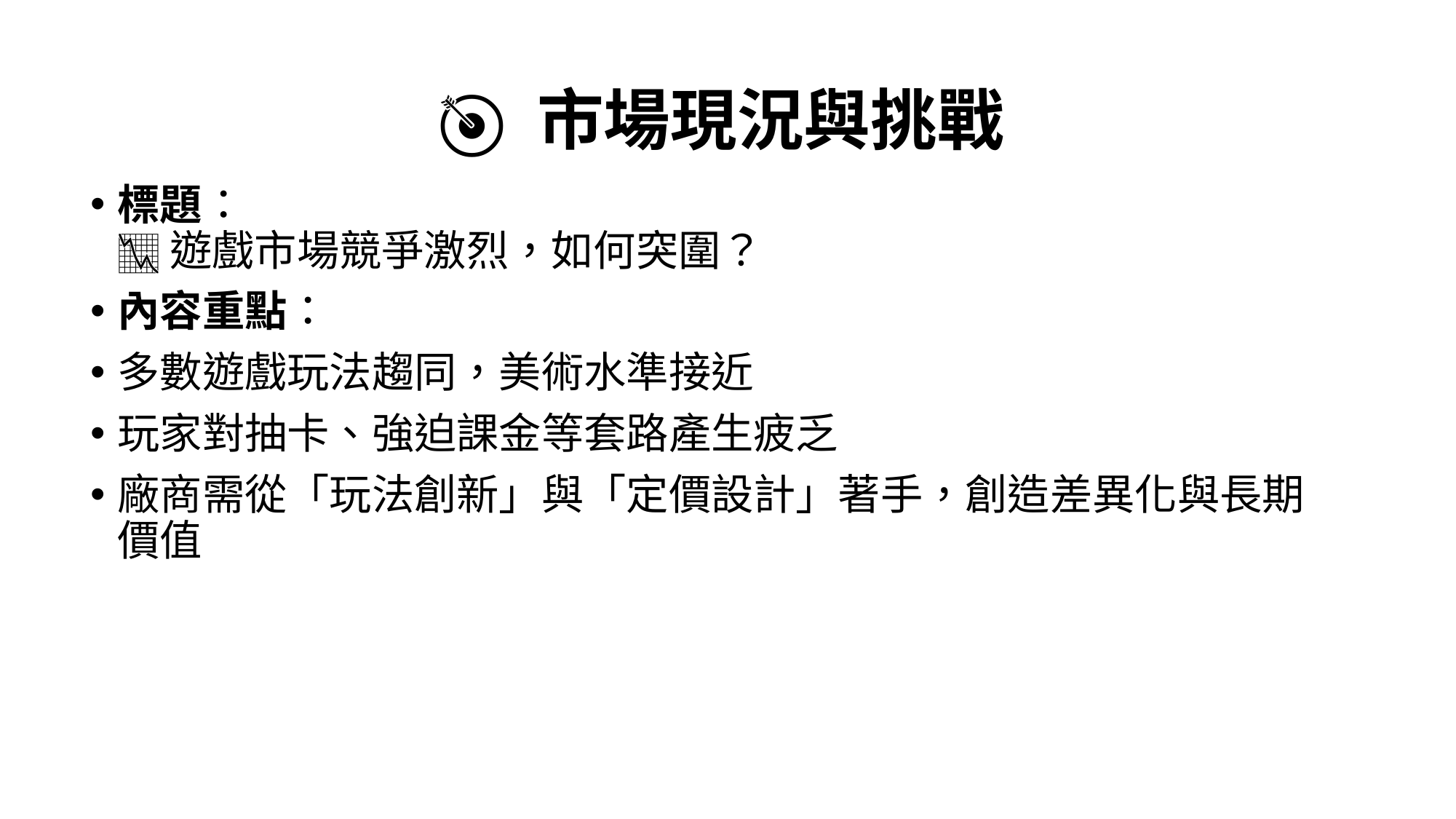

# 🎯 市場現況與挑戰
標題：
📉 遊戲市場競爭激烈，如何突圍？
內容重點：
多數遊戲玩法趨同，美術水準接近
玩家對抽卡、強迫課金等套路產生疲乏
廠商需從「玩法創新」與「定價設計」著手，創造差異化與長期價值